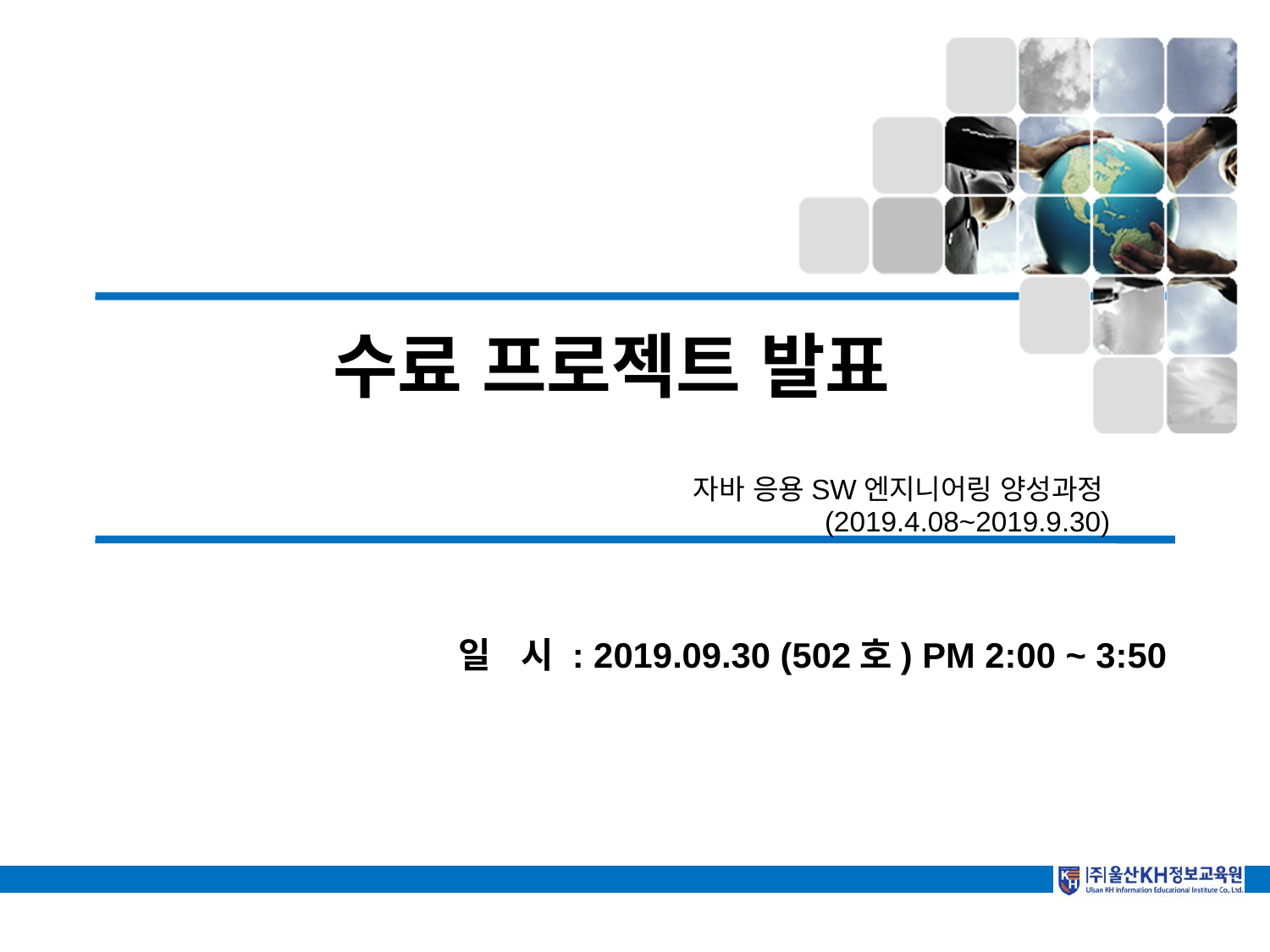

# 수료 프로젝트 발표
자바 응용SW엔지니어링 양성과정(2019.4.08~2019.9.30)
일   시 : 2019.09.30 (502호) PM 2:00 ~ 3:50